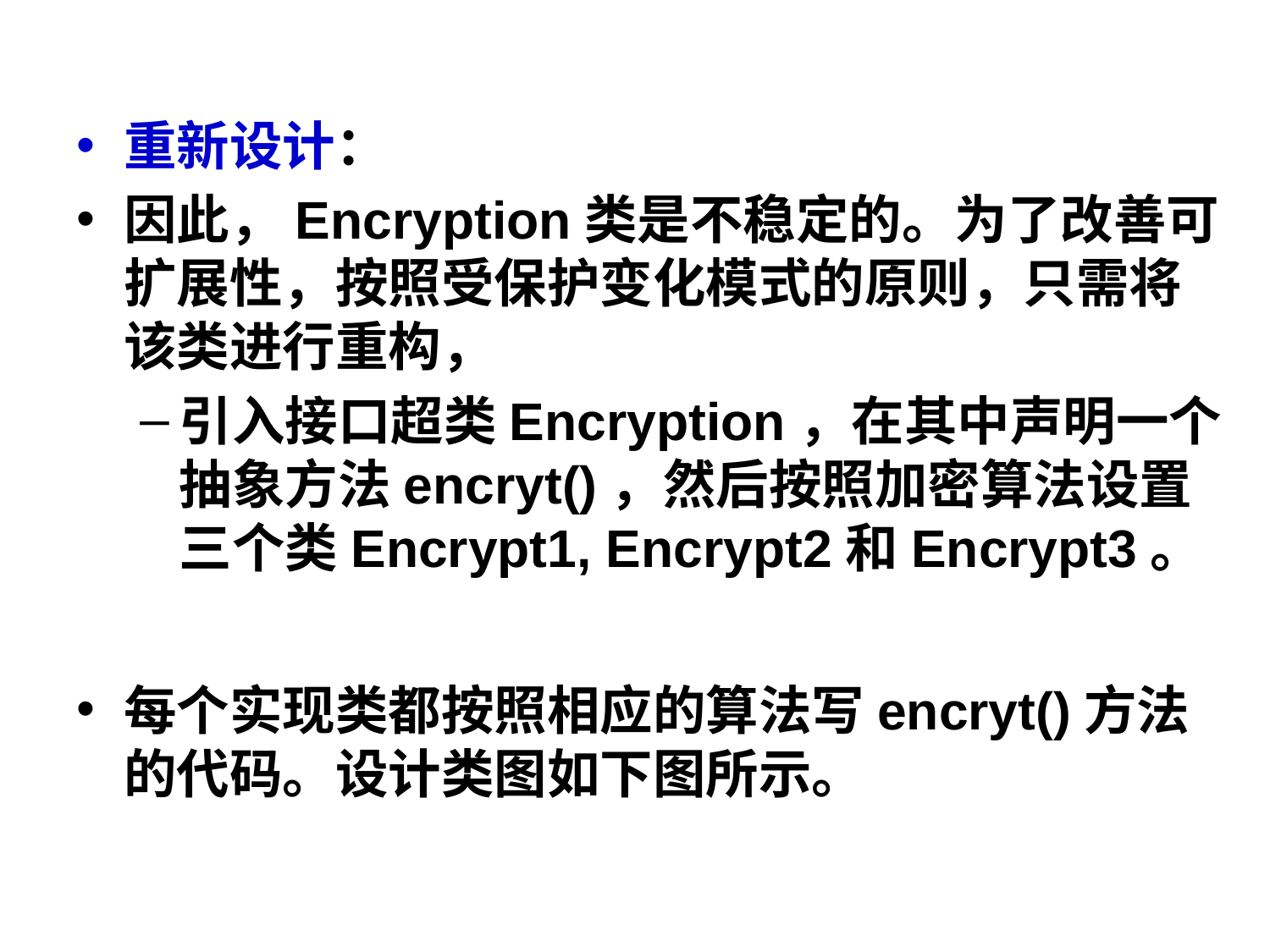

重新设计：
因此，Encryption类是不稳定的。为了改善可扩展性，按照受保护变化模式的原则，只需将该类进行重构，
引入接口超类Encryption，在其中声明一个抽象方法encryt()，然后按照加密算法设置三个类Encrypt1, Encrypt2和Encrypt3。

每个实现类都按照相应的算法写encryt()方法的代码。设计类图如下图所示。